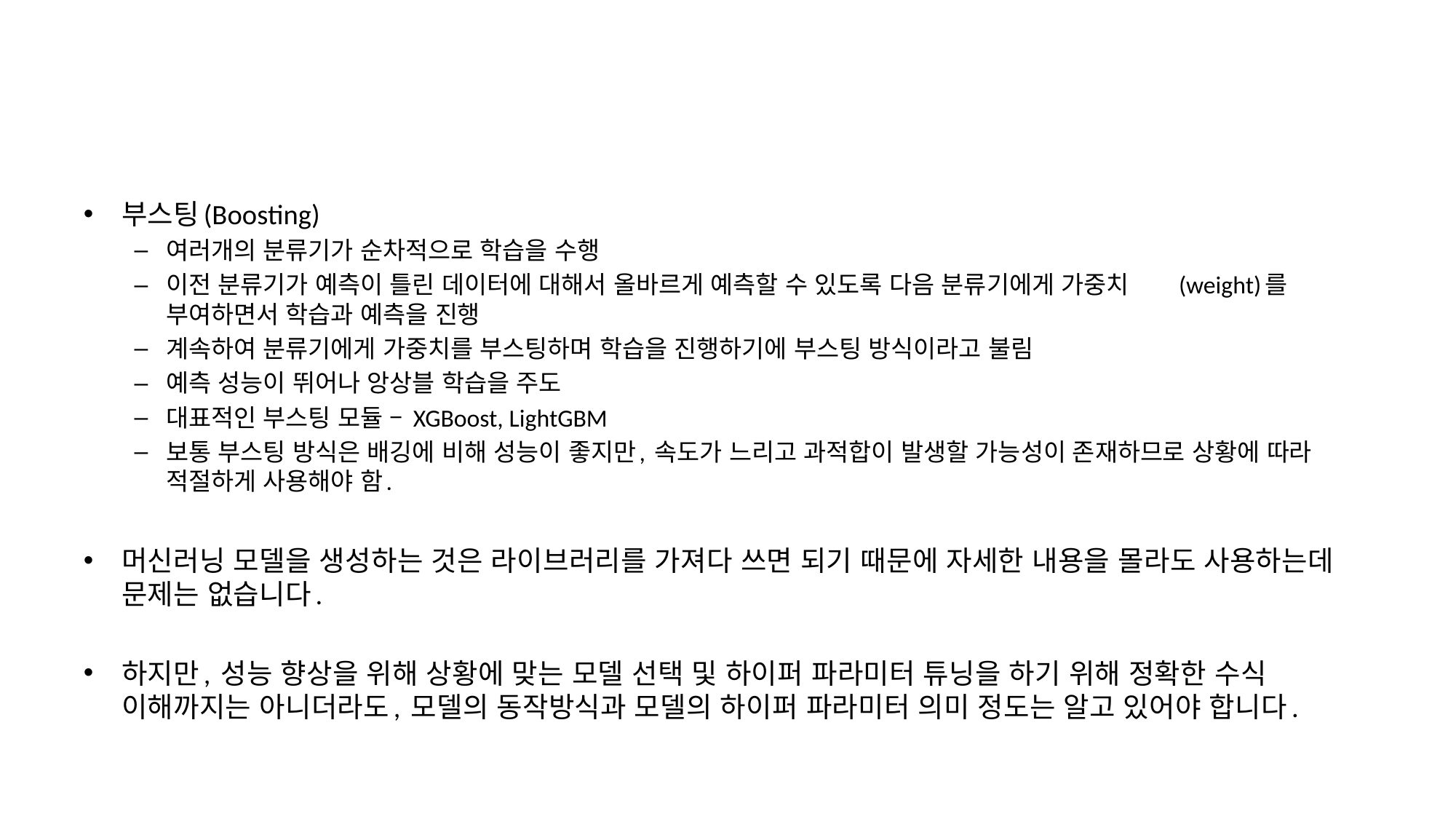

#
부스팅(Boosting)
여러개의 분류기가 순차적으로 학습을 수행
이전 분류기가 예측이 틀린 데이터에 대해서 올바르게 예측할 수 있도록 다음 분류기에게 가중치	(weight)를 부여하면서 학습과 예측을 진행
계속하여 분류기에게 가중치를 부스팅하며 학습을 진행하기에 부스팅 방식이라고 불림
예측 성능이 뛰어나 앙상블 학습을 주도
대표적인 부스팅 모듈 – XGBoost, LightGBM
보통 부스팅 방식은 배깅에 비해 성능이 좋지만, 속도가 느리고 과적합이 발생할 가능성이 존재하므로 상황에 따라 적절하게 사용해야 함.

머신러닝 모델을 생성하는 것은 라이브러리를 가져다 쓰면 되기 때문에 자세한 내용을 몰라도 사용하는데 문제는 없습니다.

하지만, 성능 향상을 위해 상황에 맞는 모델 선택 및 하이퍼 파라미터 튜닝을 하기 위해 정확한 수식 이해까지는 아니더라도, 모델의 동작방식과 모델의 하이퍼 파라미터 의미 정도는 알고 있어야 합니다.